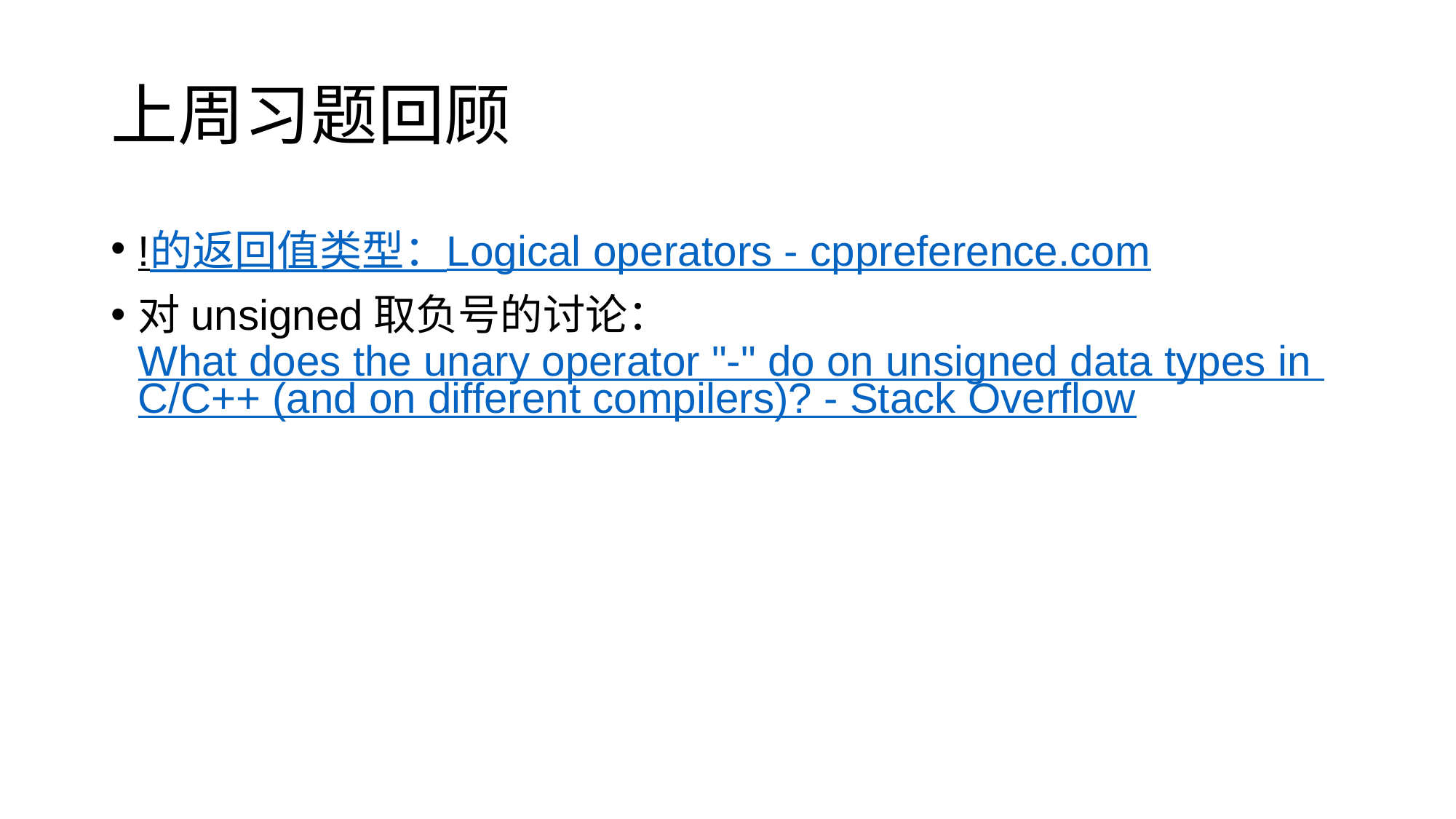

# 上周习题回顾
!的返回值类型：Logical operators - cppreference.com
对unsigned取负号的讨论：What does the unary operator "-" do on unsigned data types in C/C++ (and on different compilers)? - Stack Overflow